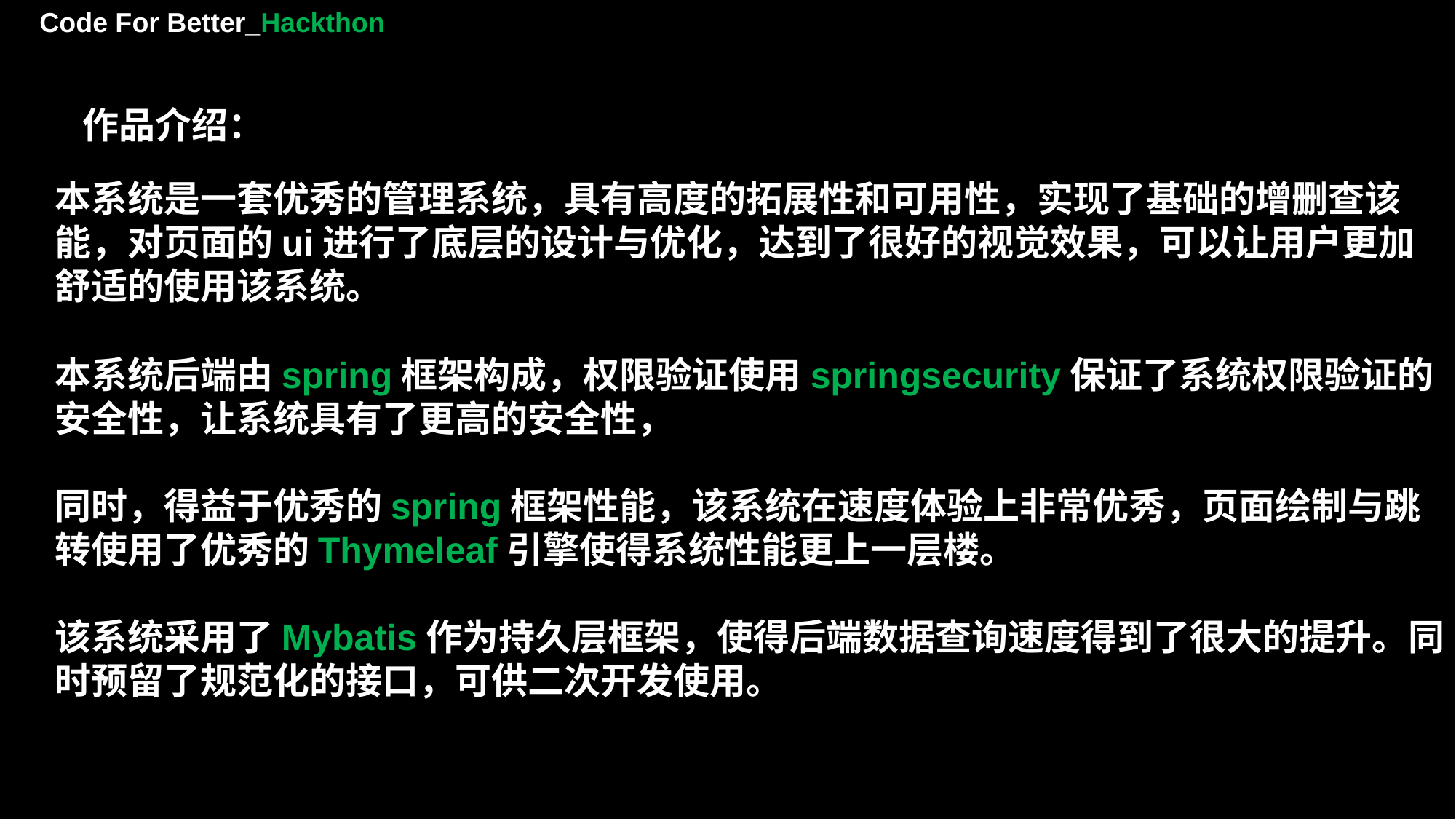

Code For Better_Hackthon

作品介绍：

本系统是一套优秀的管理系统，具有高度的拓展性和可用性，实现了基础的增删查该能，对页面的ui进行了底层的设计与优化，达到了很好的视觉效果，可以让用户更加舒适的使用该系统。

本系统后端由spring框架构成，权限验证使用springsecurity保证了系统权限验证的安全性，让系统具有了更高的安全性，

同时，得益于优秀的spring框架性能，该系统在速度体验上非常优秀，页面绘制与跳转使用了优秀的Thymeleaf引擎使得系统性能更上一层楼。

该系统采用了Mybatis作为持久层框架，使得后端数据查询速度得到了很大的提升。同时预留了规范化的接口，可供二次开发使用。